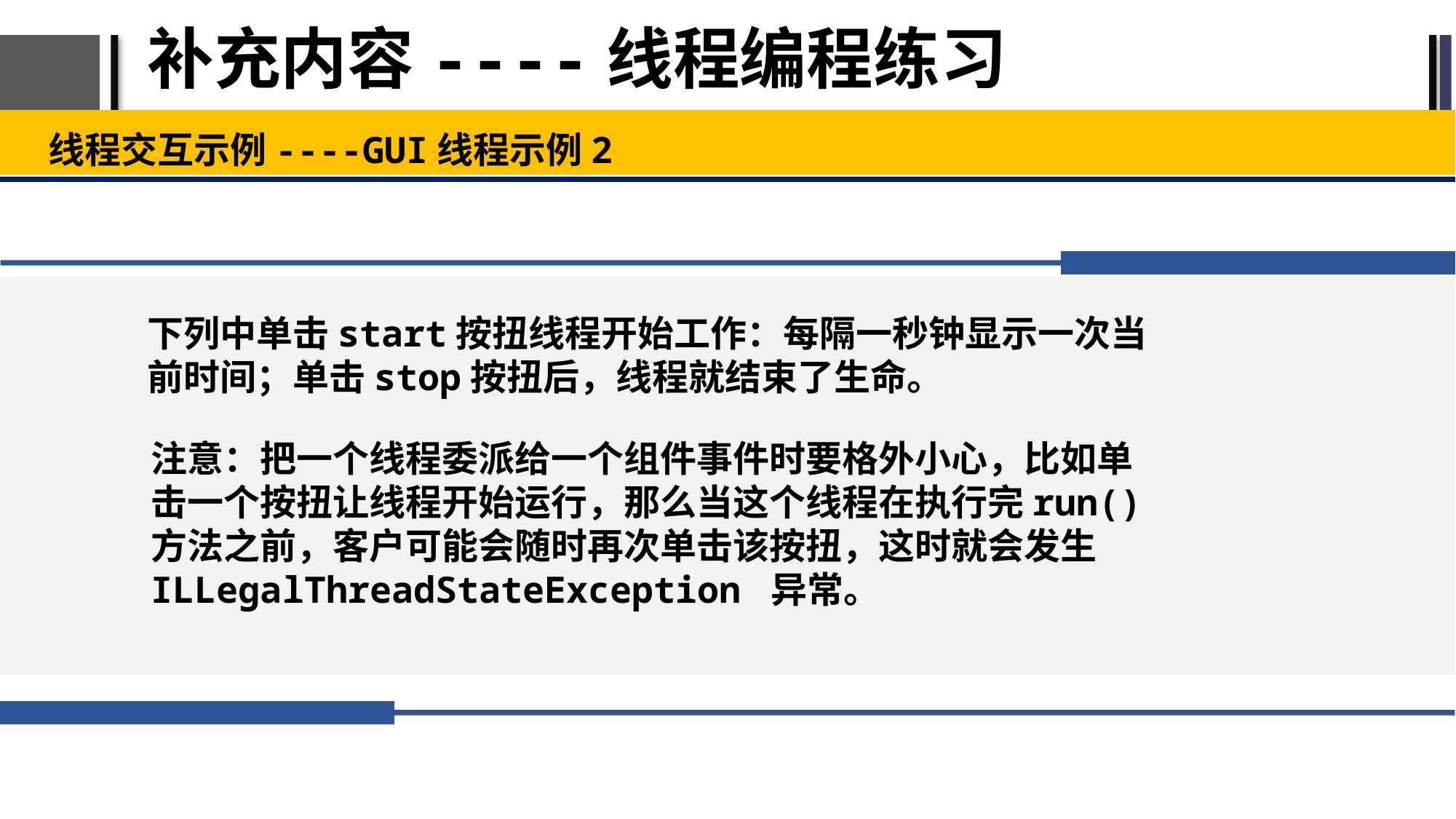

# 补充内容----线程编程练习

线程交互示例----GUI线程示例2

下列中单击start按扭线程开始工作：每隔一秒钟显示一次当前时间；单击stop按扭后，线程就结束了生命。
注意：把一个线程委派给一个组件事件时要格外小心，比如单击一个按扭让线程开始运行，那么当这个线程在执行完run()方法之前，客户可能会随时再次单击该按扭，这时就会发生ILLegalThreadStateException 异常。